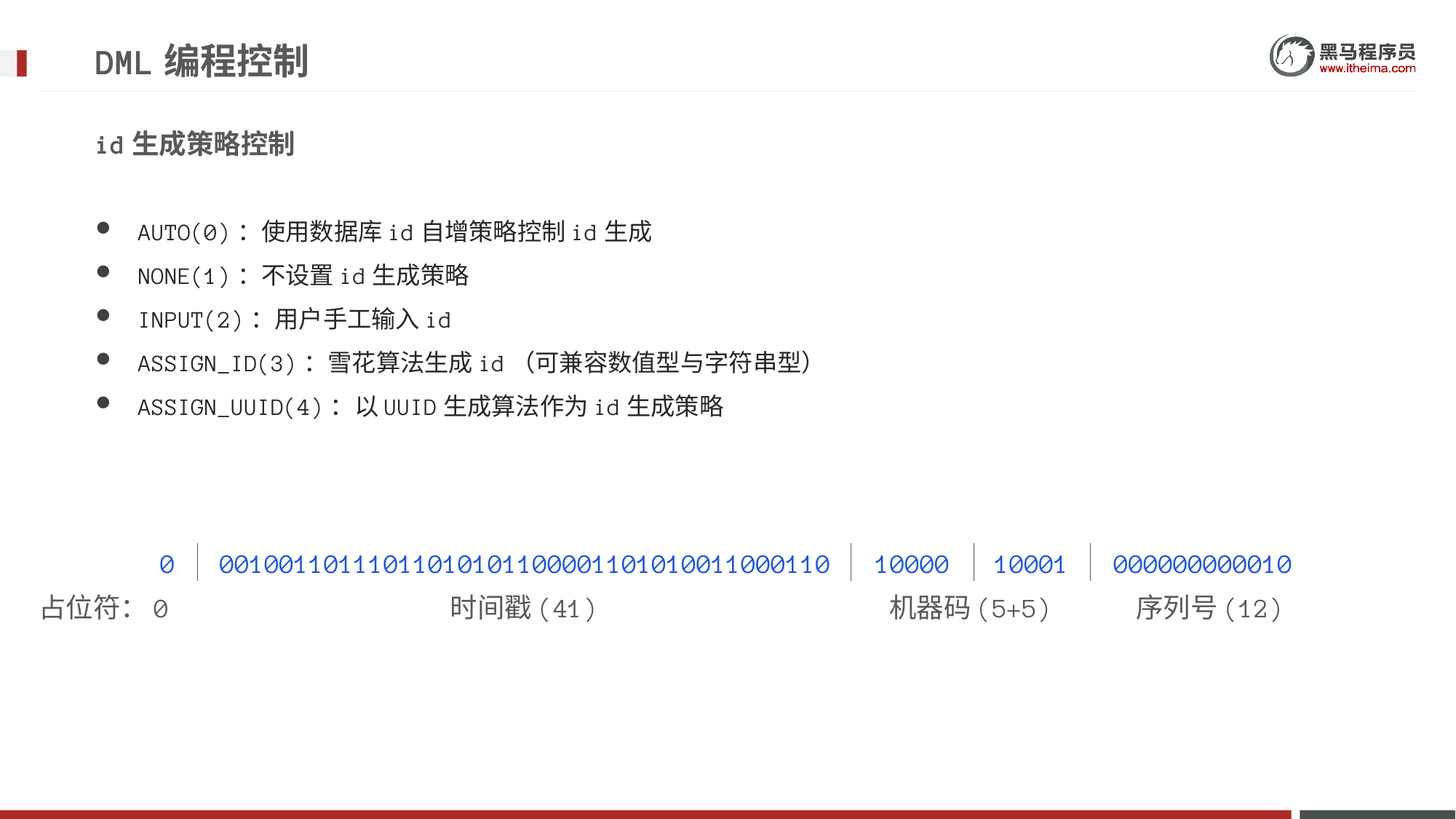

# DML编程控制
id生成策略控制
AUTO(0)：使用数据库id自增策略控制id生成
NONE(1)：不设置id生成策略
INPUT(2)：用户手工输入id
ASSIGN_ID(3)：雪花算法生成id（可兼容数值型与字符串型）
ASSIGN_UUID(4)：以UUID生成算法作为id生成策略
0   00100110111011010101100001101010011000110   10000   10001   000000000010
  占位符：0
时间戳(41)
机器码(5+5)
序列号(12)